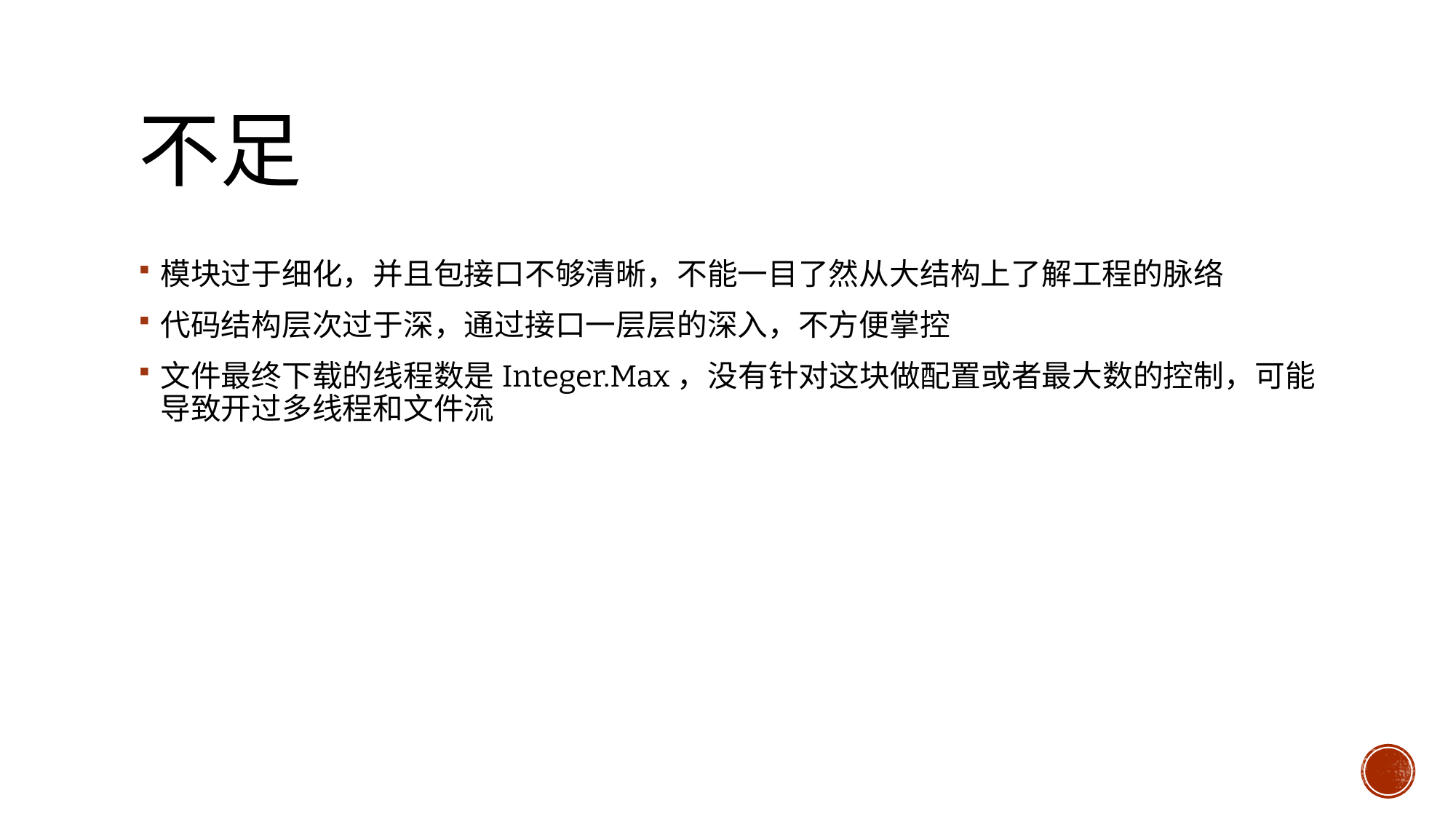

# 不足

模块过于细化，并且包接口不够清晰，不能一目了然从大结构上了解工程的脉络
代码结构层次过于深，通过接口一层层的深入，不方便掌控
文件最终下载的线程数是Integer.Max，没有针对这块做配置或者最大数的控制，可能导致开过多线程和文件流